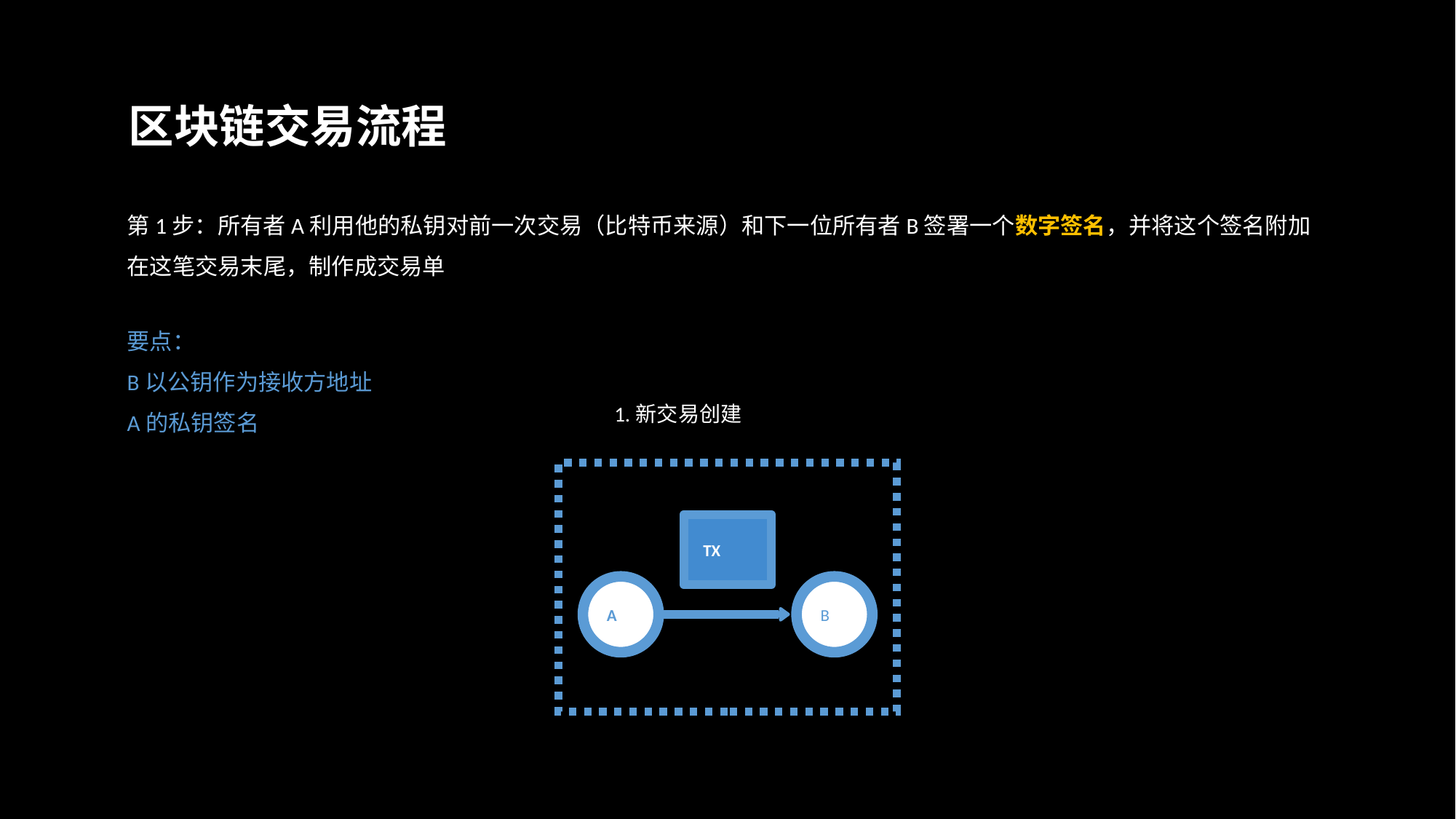

区块链交易流程
第1步：所有者A利用他的私钥对前一次交易（比特币来源）和下一位所有者B签署一个数字签名，并将这个签名附加在这笔交易末尾，制作成交易单
要点：
B以公钥作为接收方地址
A的私钥签名
1.新交易创建

TX

B
A